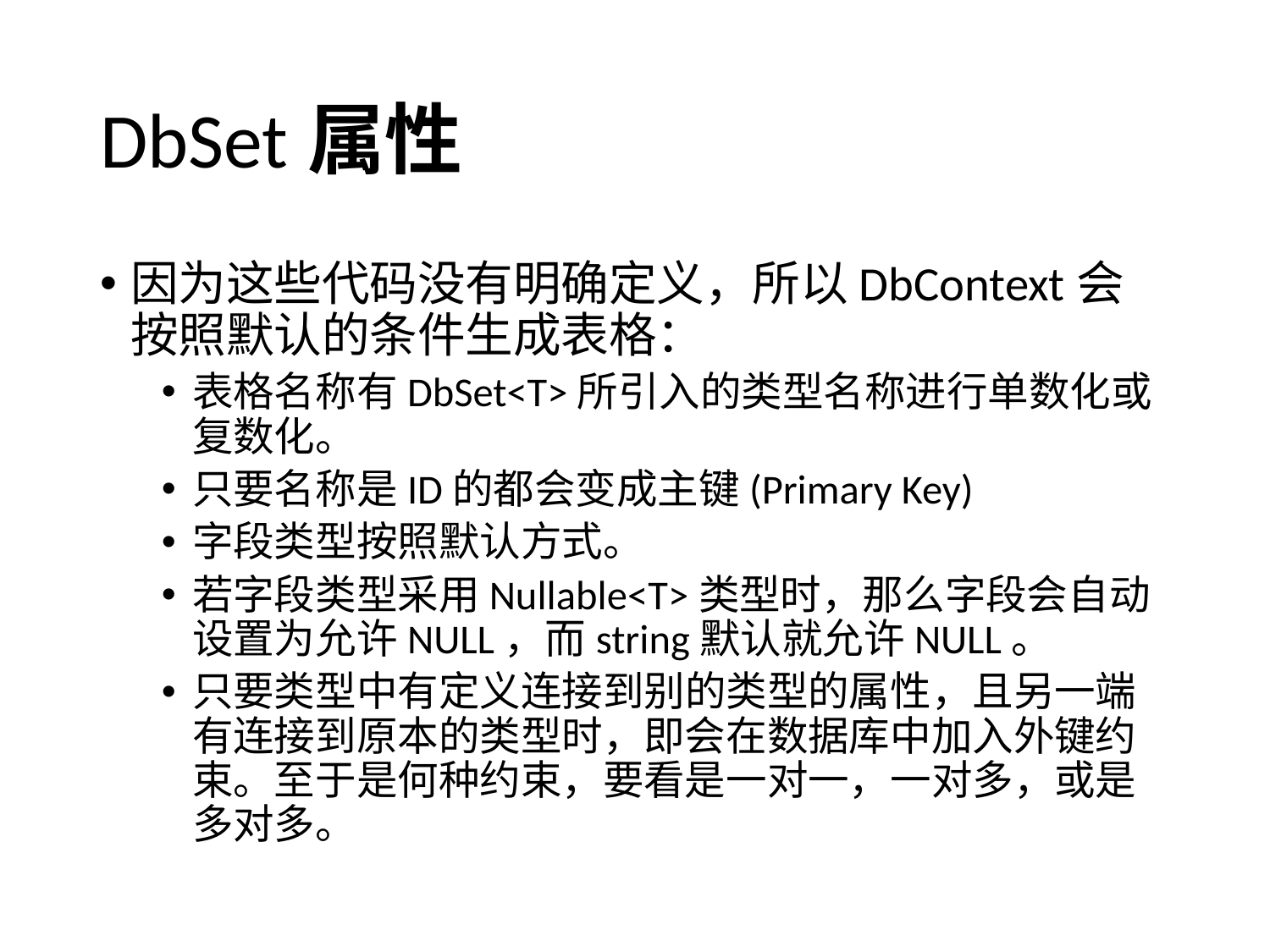

# DbSet属性
因为这些代码没有明确定义，所以DbContext会按照默认的条件生成表格：
表格名称有DbSet<T>所引入的类型名称进行单数化或复数化。
只要名称是ID的都会变成主键(Primary Key)
字段类型按照默认方式。
若字段类型采用Nullable<T>类型时，那么字段会自动设置为允许NULL，而string默认就允许NULL。
只要类型中有定义连接到别的类型的属性，且另一端有连接到原本的类型时，即会在数据库中加入外键约束。至于是何种约束，要看是一对一，一对多，或是多对多。